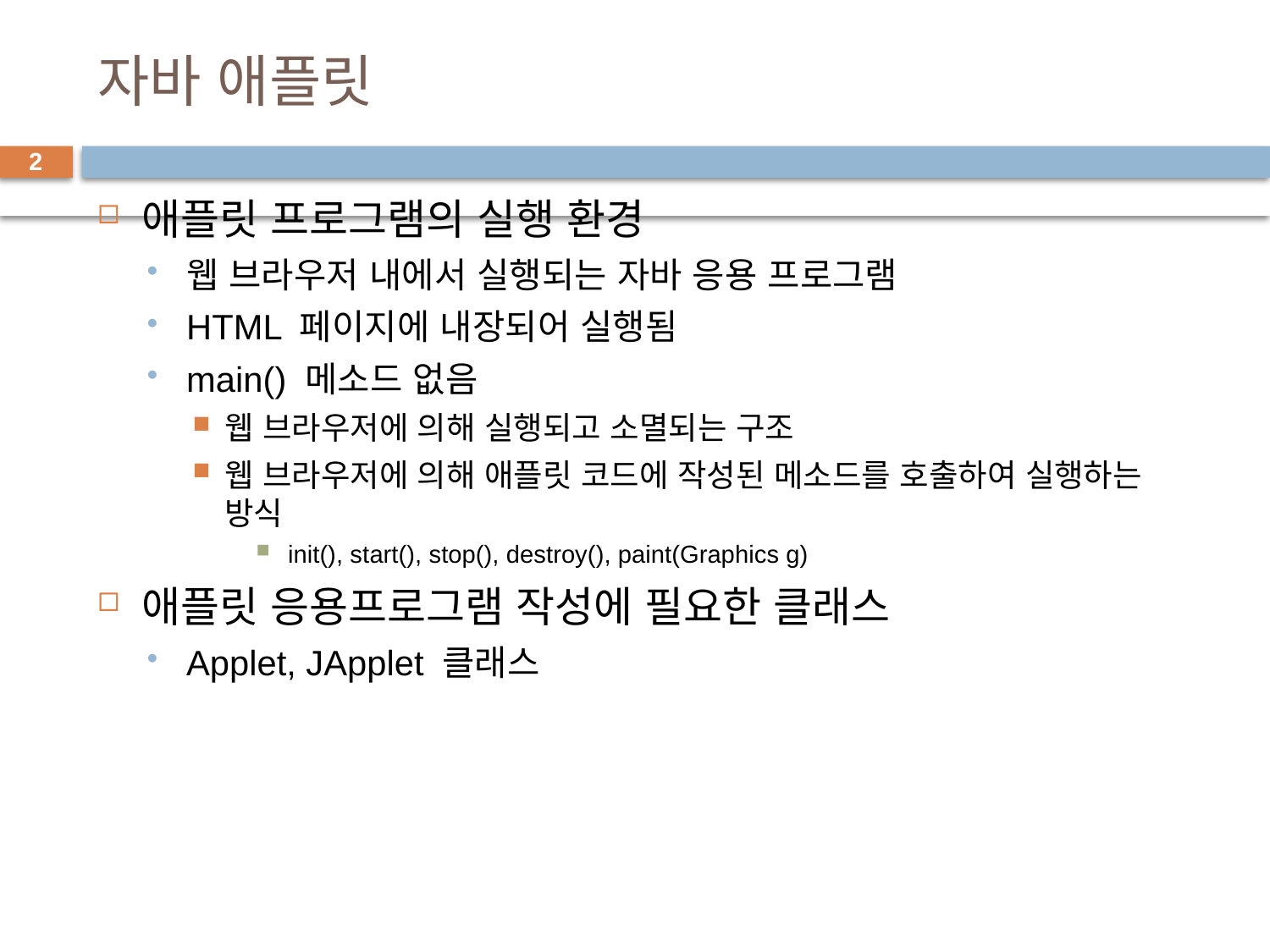

# 자바 애플릿
2
애플릿 프로그램의 실행 환경
웹 브라우저 내에서 실행되는 자바 응용 프로그램
HTML 페이지에 내장되어 실행됨
main() 메소드 없음
웹 브라우저에 의해 실행되고 소멸되는 구조
웹 브라우저에 의해 애플릿 코드에 작성된 메소드를 호출하여 실행하는 방식
init(), start(), stop(), destroy(), paint(Graphics g)
애플릿 응용프로그램 작성에 필요한 클래스
Applet, JApplet 클래스